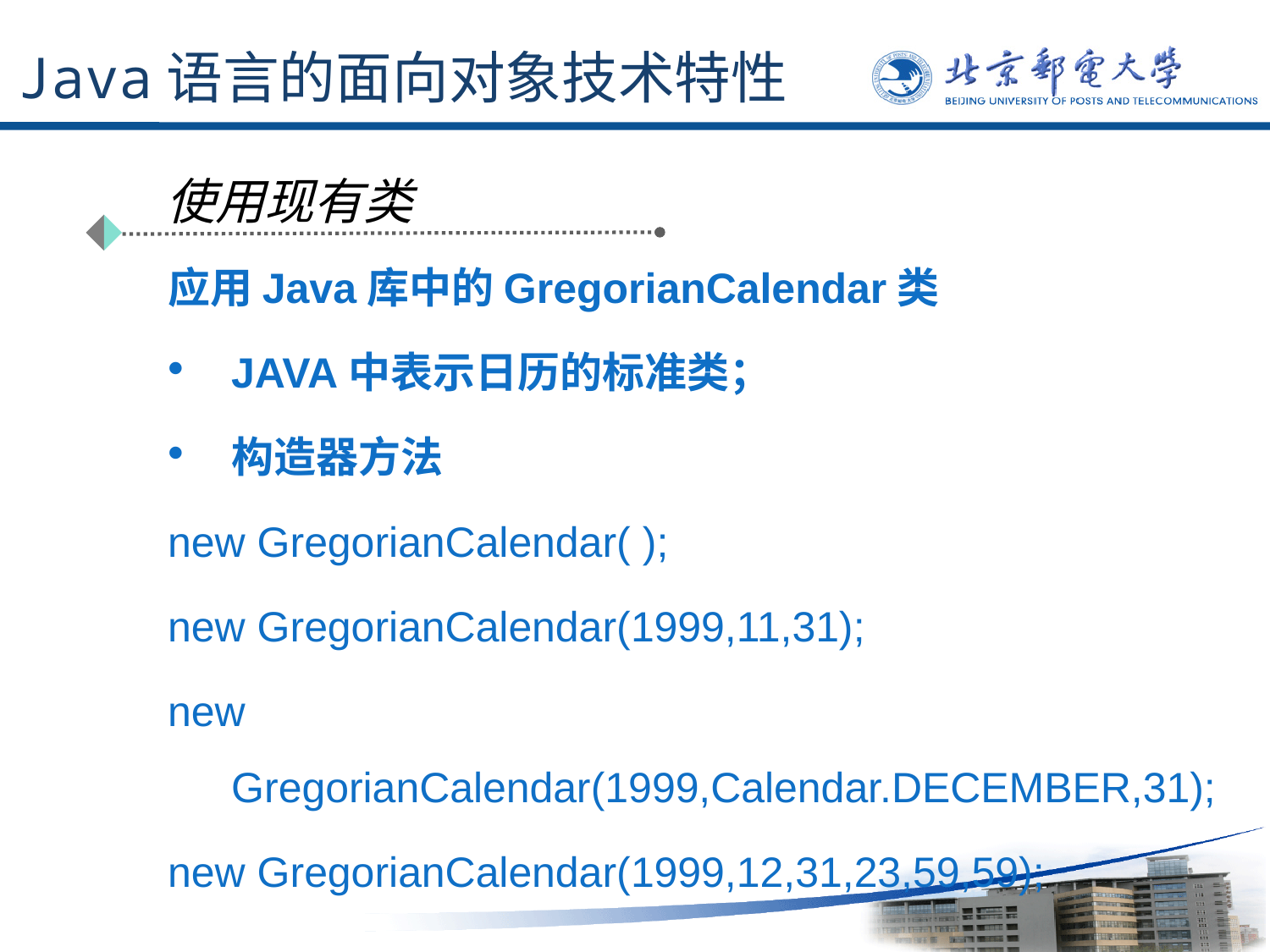

# Java语言的面向对象技术特性

使用现有类

应用Java库中的GregorianCalendar类
JAVA中表示日历的标准类；
构造器方法
new GregorianCalendar( );
new GregorianCalendar(1999,11,31);
new GregorianCalendar(1999,Calendar.DECEMBER,31);
new GregorianCalendar(1999,12,31,23,59,59);